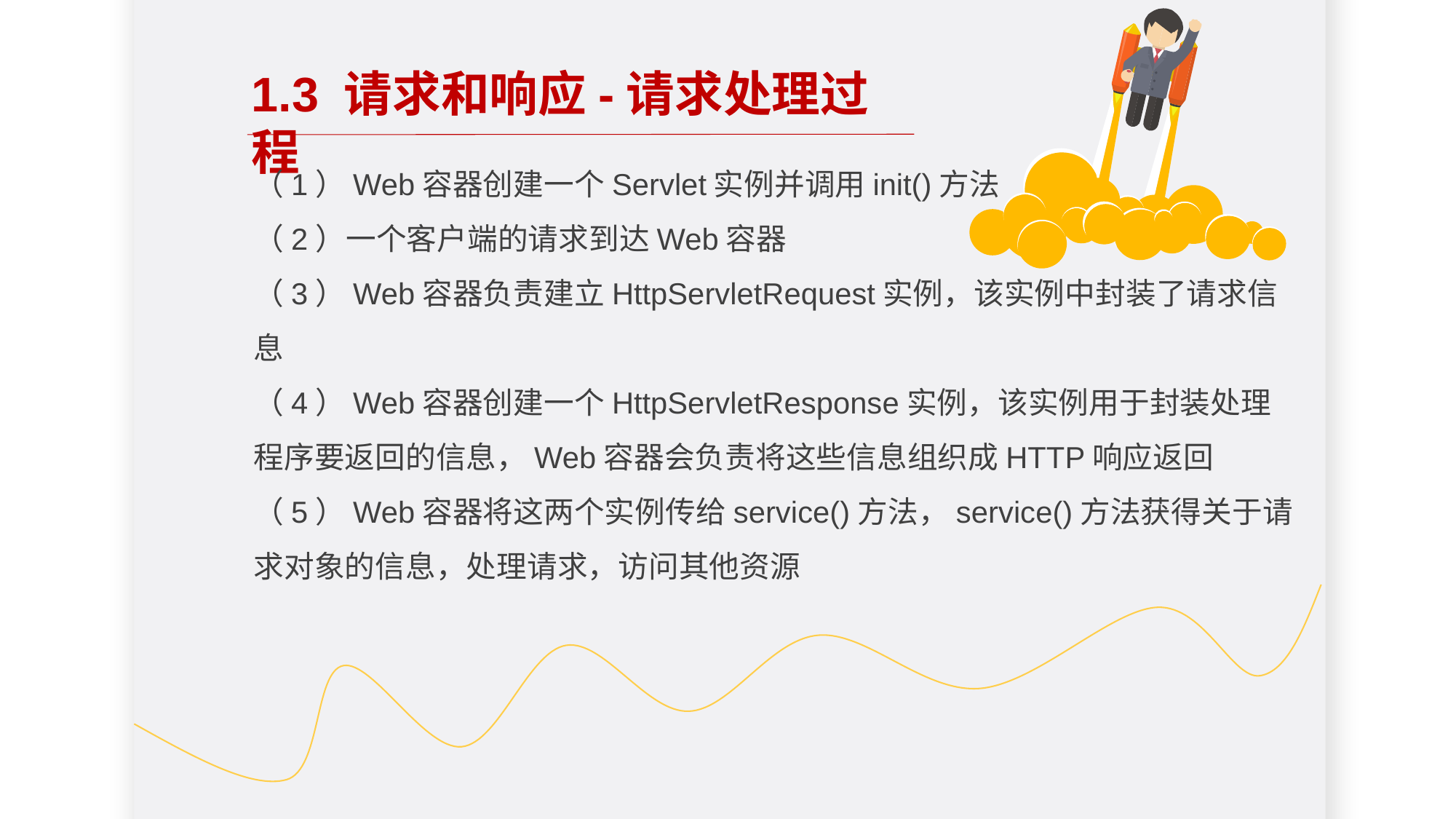

1.3 请求和响应-请求处理过程
（1）Web容器创建一个Servlet实例并调用init()方法
（2）一个客户端的请求到达Web容器
（3）Web容器负责建立HttpServletRequest实例，该实例中封装了请求信息
（4）Web容器创建一个HttpServletResponse实例，该实例用于封装处理程序要返回的信息，Web容器会负责将这些信息组织成HTTP响应返回
（5）Web容器将这两个实例传给service()方法，service()方法获得关于请求对象的信息，处理请求，访问其他资源